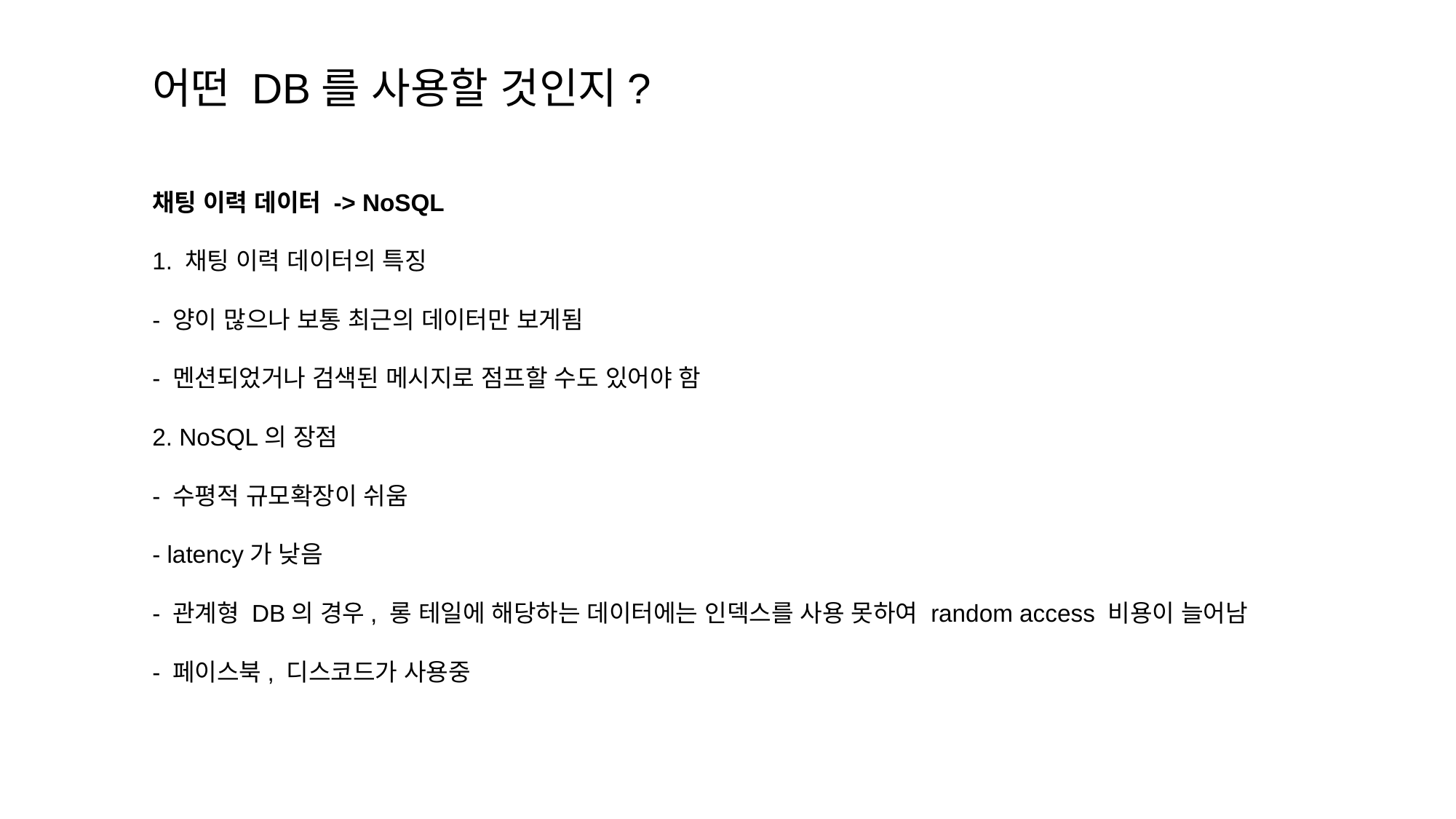

# 어떤 DB를 사용할 것인지?
채팅 이력 데이터 -> NoSQL
1. 채팅 이력 데이터의 특징
- 양이 많으나 보통 최근의 데이터만 보게됨
- 멘션되었거나 검색된 메시지로 점프할 수도 있어야 함
2. NoSQL의 장점
- 수평적 규모확장이 쉬움
- latency가 낮음
- 관계형 DB의 경우, 롱 테일에 해당하는 데이터에는 인덱스를 사용 못하여 random access 비용이 늘어남
- 페이스북, 디스코드가 사용중